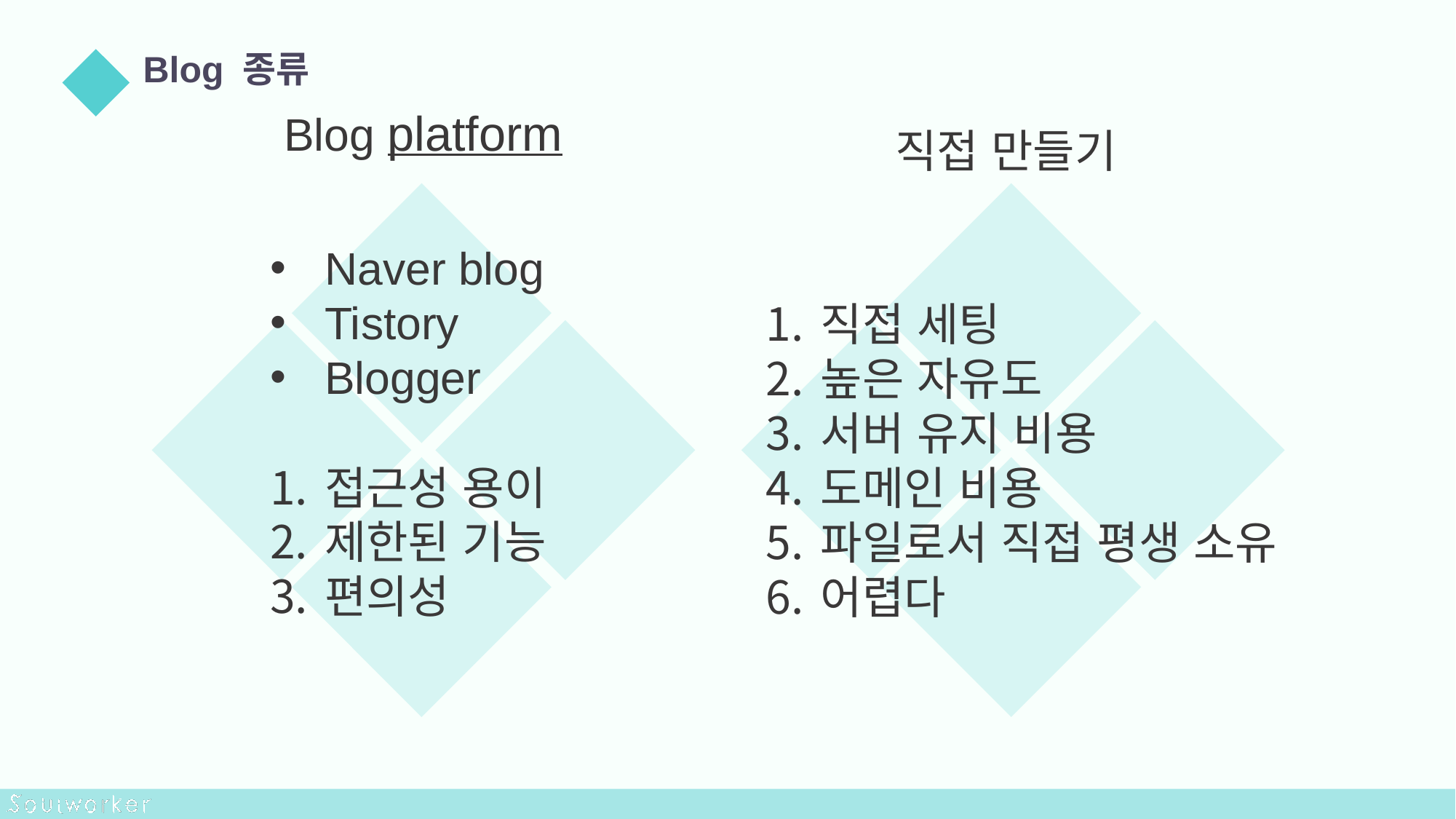

Blog 종류

01
Blog platform
직접 만들기

직접 세팅
높은 자유도
서버 유지 비용
도메인 비용
파일로서 직접 평생 소유
어렵다
Naver blog
Tistory
Blogger
접근성 용이
제한된 기능
편의성